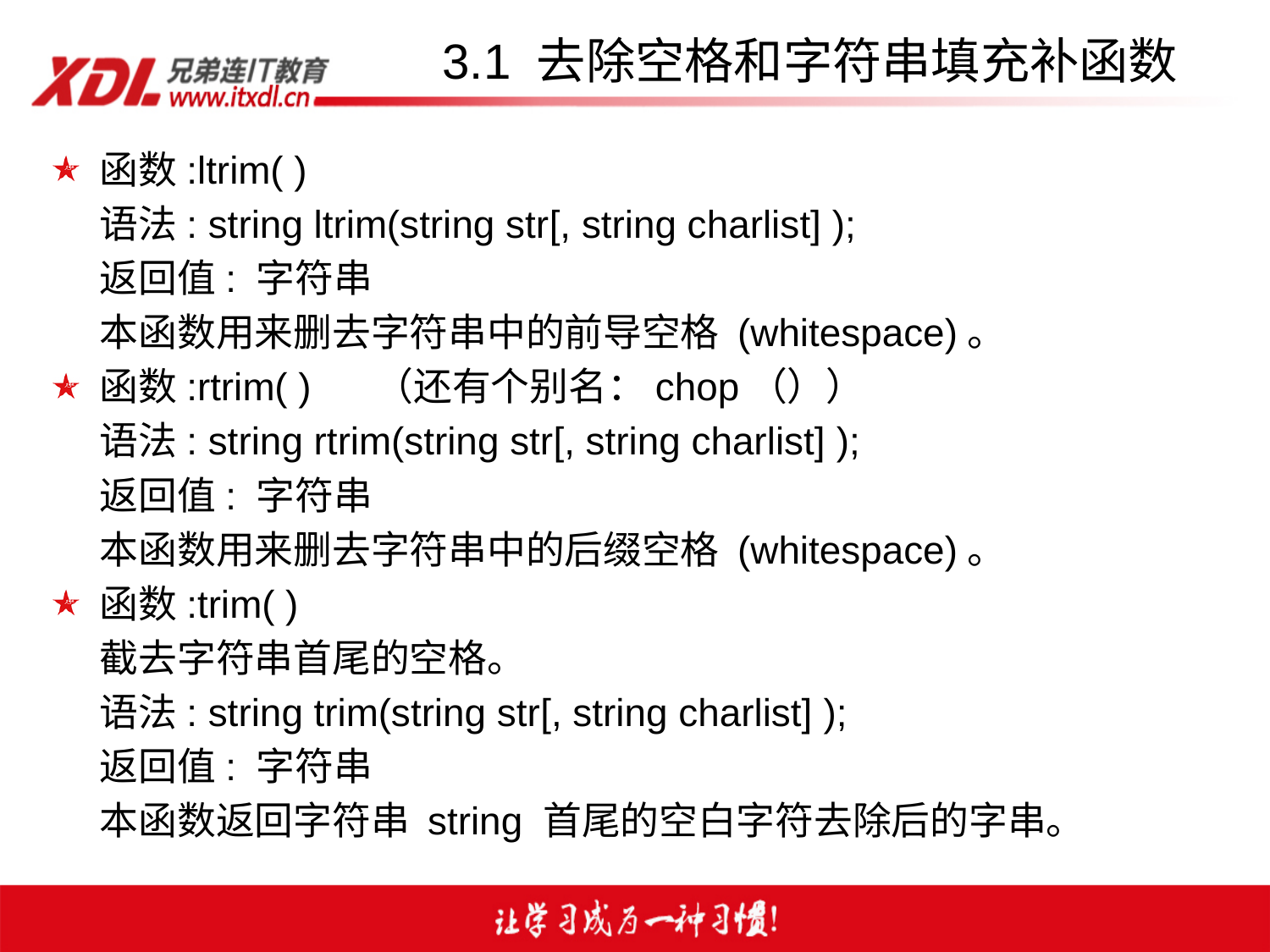

# 3.1 去除空格和字符串填充补函数
函数:ltrim( )
	语法: string ltrim(string str[, string charlist] );
	返回值: 字符串
	本函数用来删去字符串中的前导空格 (whitespace)。
函数:rtrim( )     （还有个别名：chop（））
	语法: string rtrim(string str[, string charlist] );
	返回值: 字符串
	本函数用来删去字符串中的后缀空格 (whitespace)。
函数:trim( )
	截去字符串首尾的空格。
	语法: string trim(string str[, string charlist] );
	返回值: 字符串
	本函数返回字符串 string 首尾的空白字符去除后的字串。